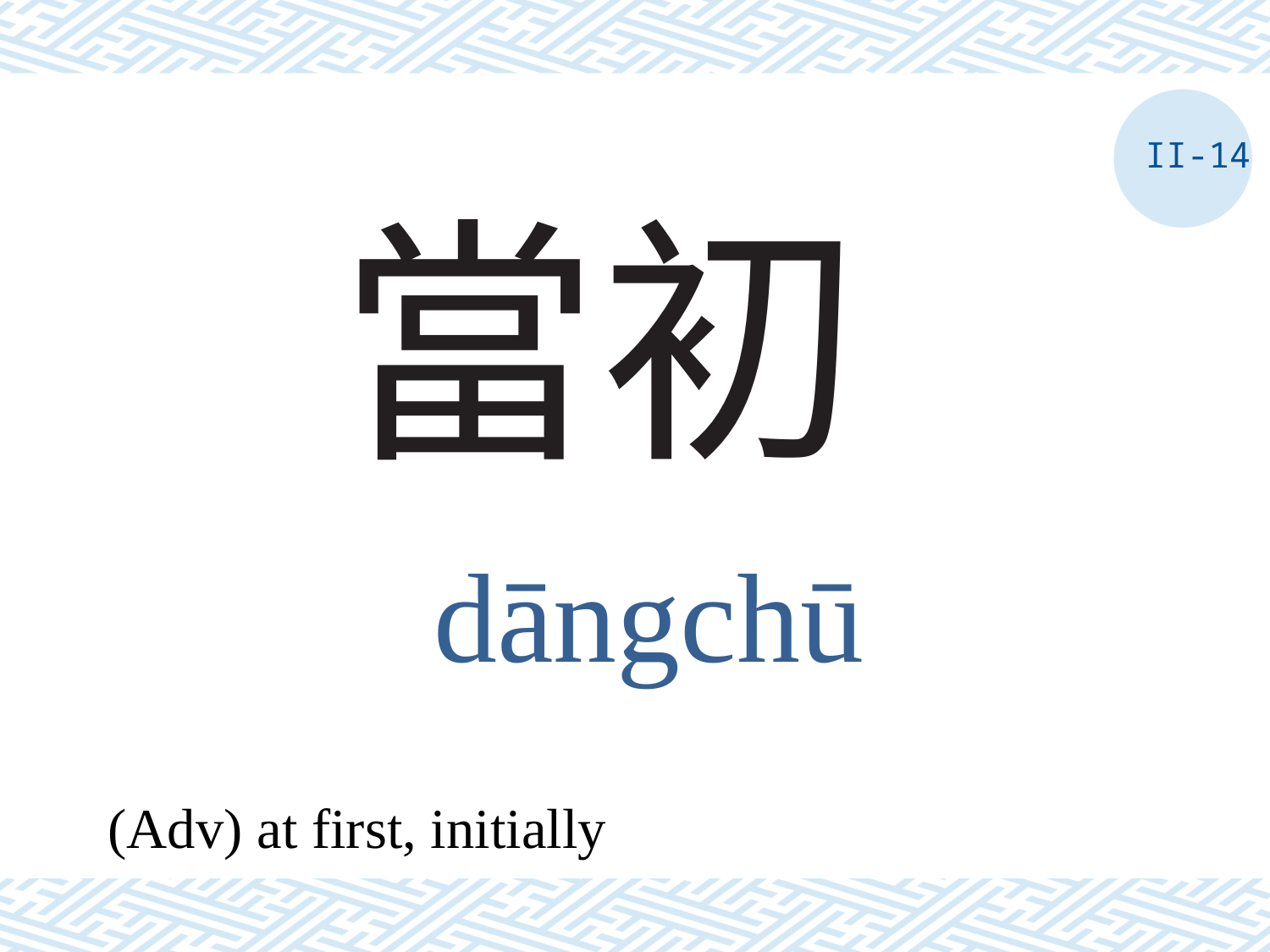

II-14

# 當初
dāngchū
(Adv) at first, initially